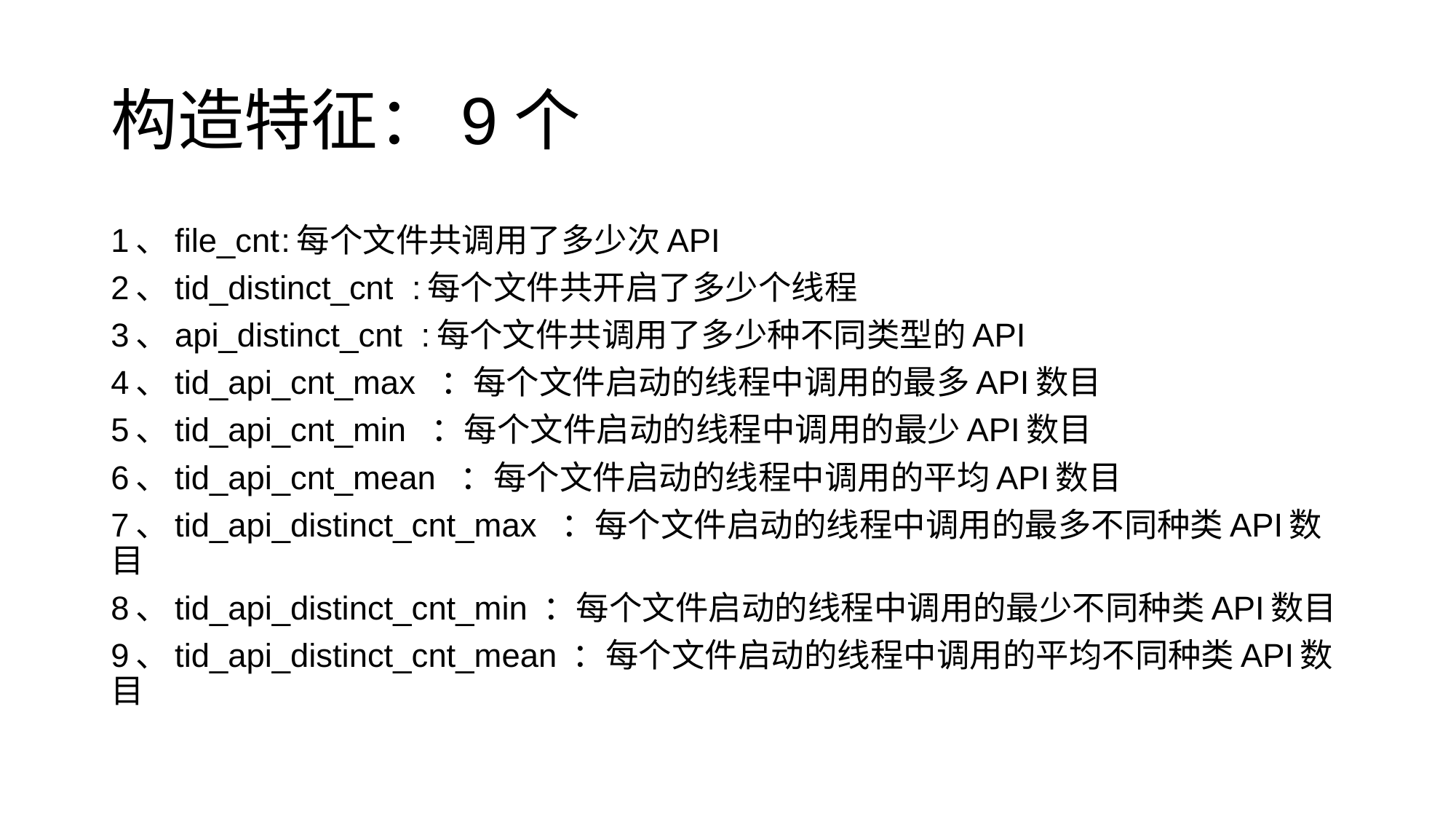

# 构造特征：9个
1、file_cnt	:每个文件共调用了多少次API
2、tid_distinct_cnt  :每个文件共开启了多少个线程
3、api_distinct_cnt  :每个文件共调用了多少种不同类型的API
4、tid_api_cnt_max  ：每个文件启动的线程中调用的最多API数目
5、tid_api_cnt_min  ：每个文件启动的线程中调用的最少API数目
6、tid_api_cnt_mean  ：每个文件启动的线程中调用的平均API数目
7、tid_api_distinct_cnt_max  ：每个文件启动的线程中调用的最多不同种类API数目
8、tid_api_distinct_cnt_min ：每个文件启动的线程中调用的最少不同种类API数目
9、tid_api_distinct_cnt_mean ：每个文件启动的线程中调用的平均不同种类API数目